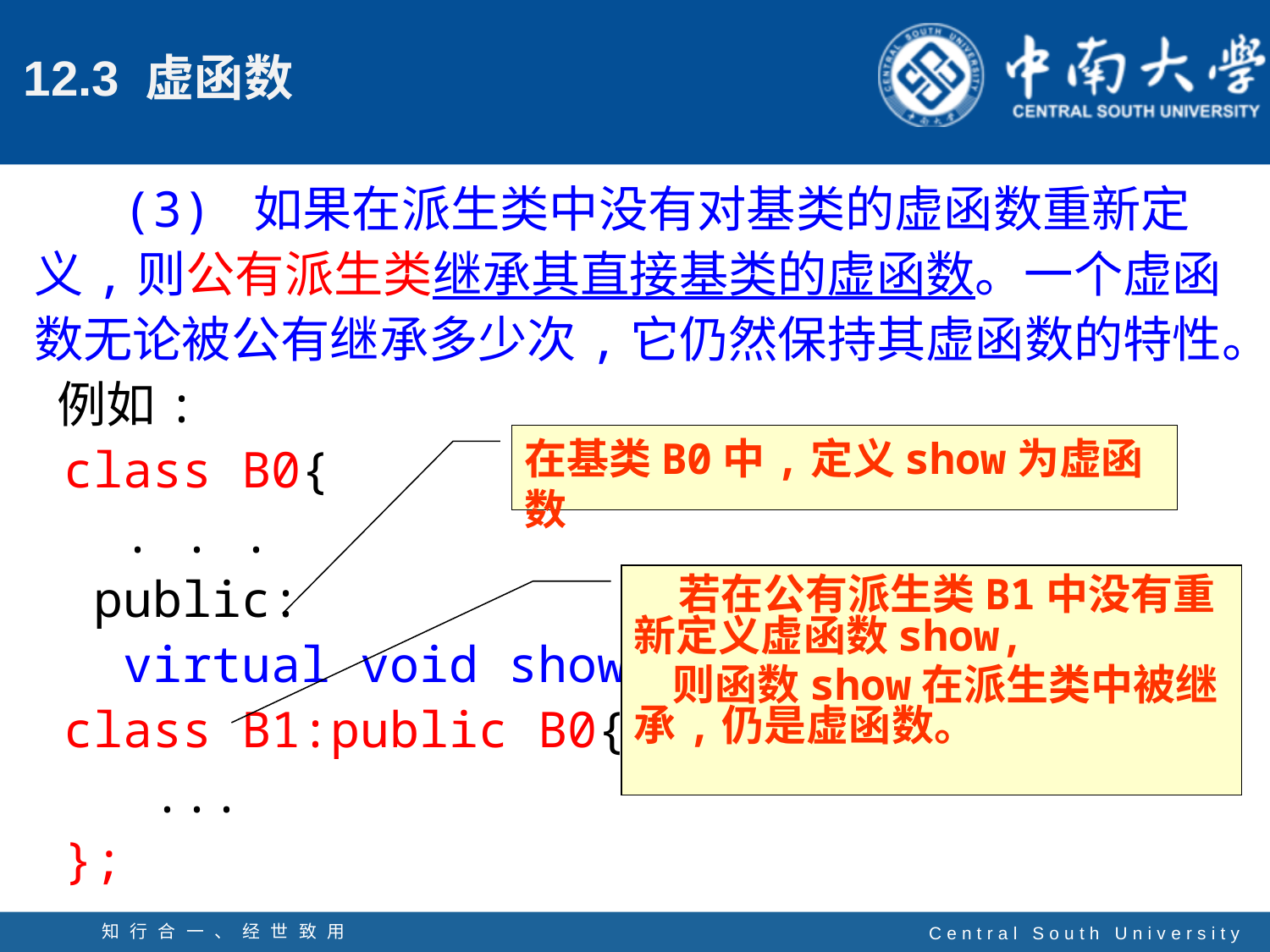

(3) 如果在派生类中没有对基类的虚函数重新定义,则公有派生类继承其直接基类的虚函数。一个虚函数无论被公有继承多少次,它仍然保持其虚函数的特性。
 例如:
 class B0{
   . . .
  public:
   virtual void show(){. . .}};
 class B1:public B0{
    ...
 };
在基类B0中,定义show为虚函数
   若在公有派生类B1中没有重新定义虚函数show,
   则函数show在派生类中被继承,仍是虚函数。

知行合一、经世致用
自强不息 厚德载物
Central South University